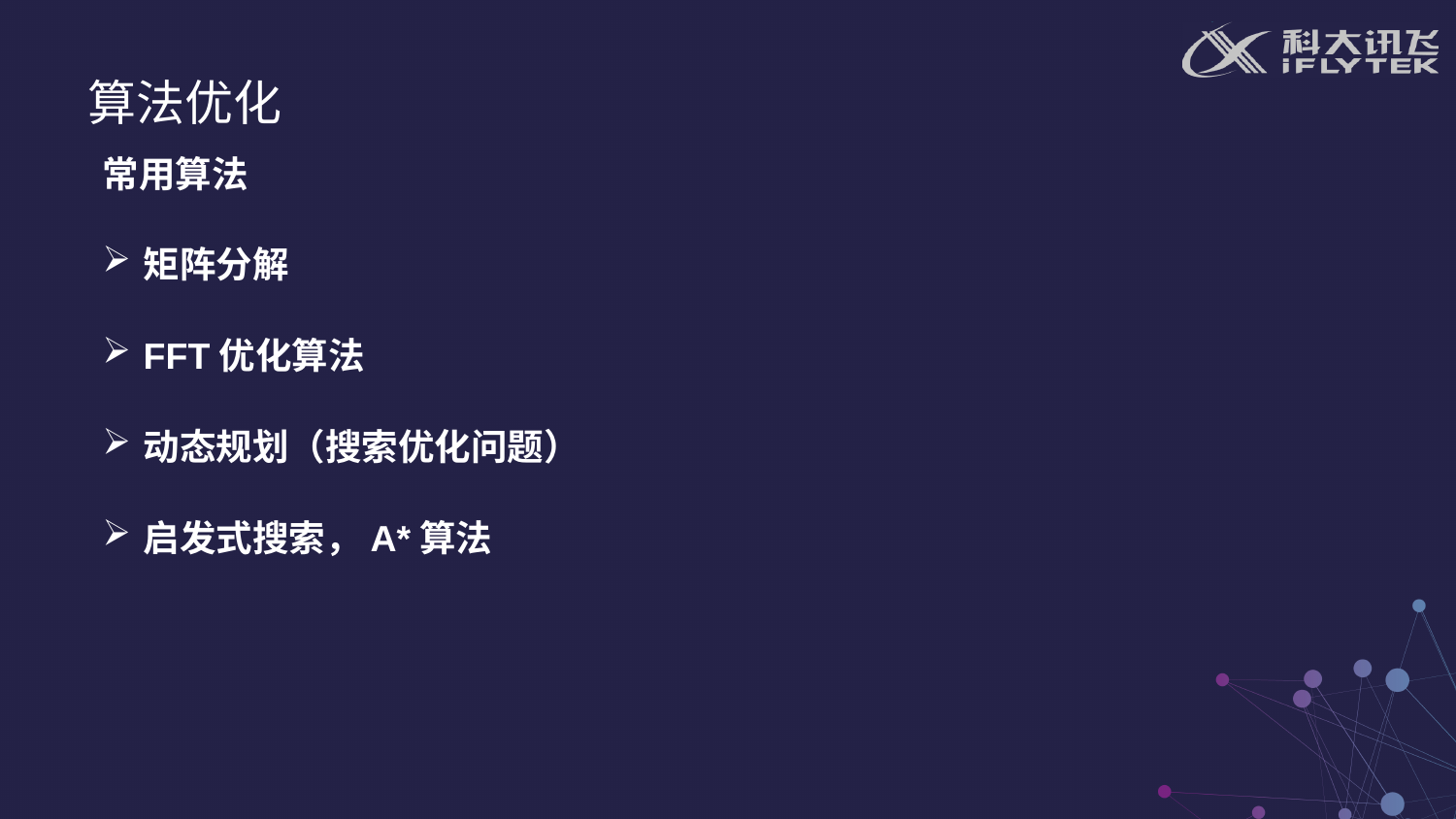

算法优化
常用算法
矩阵分解
FFT优化算法
动态规划（搜索优化问题）
启发式搜索，A*算法